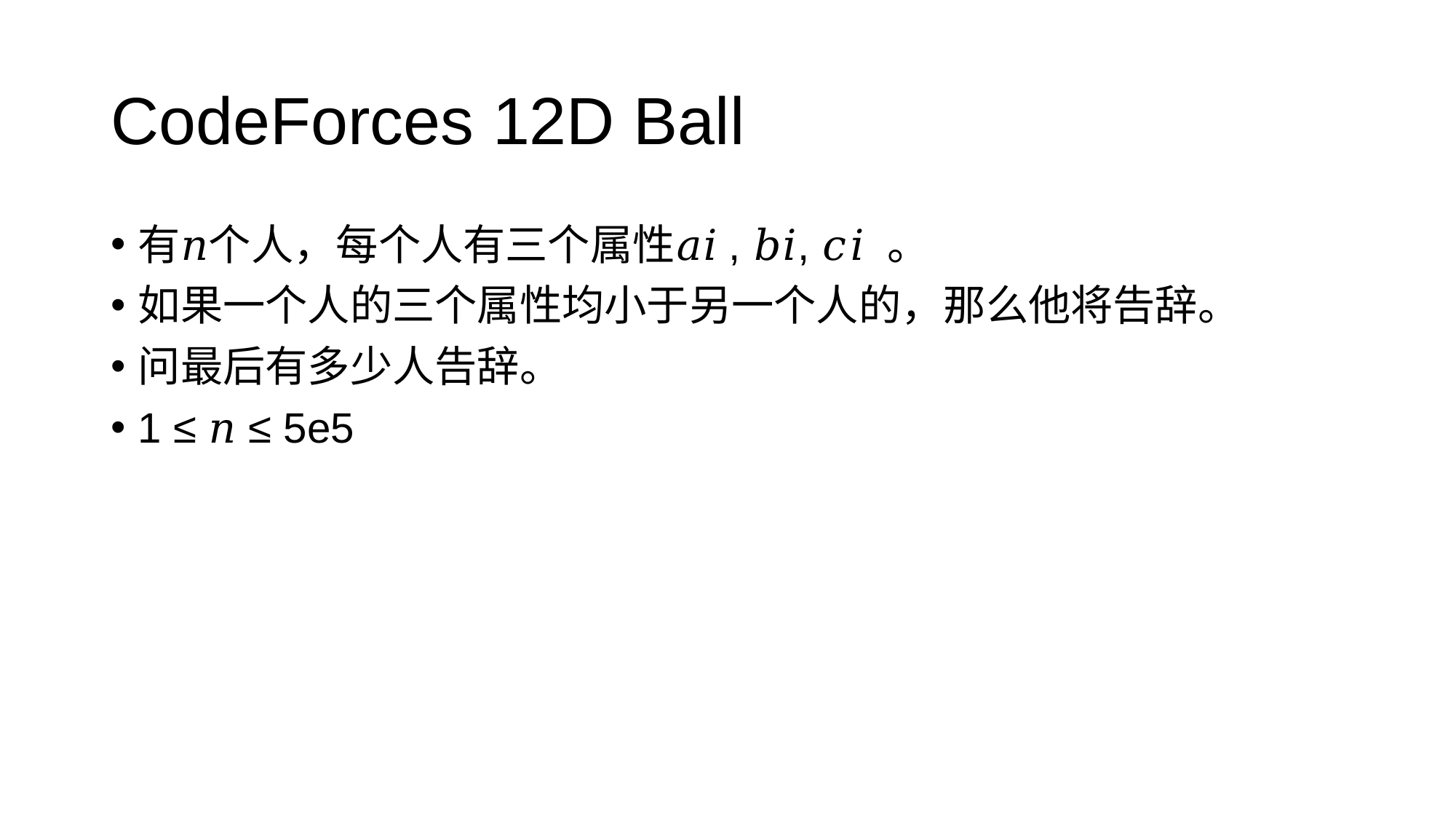

# CodeForces 12D Ball
有𝑛个人，每个人有三个属性𝑎𝑖, 𝑏𝑖, 𝑐𝑖 。
如果一个人的三个属性均小于另一个人的，那么他将告辞。
问最后有多少人告辞。
1 ≤ 𝑛 ≤ 5e5